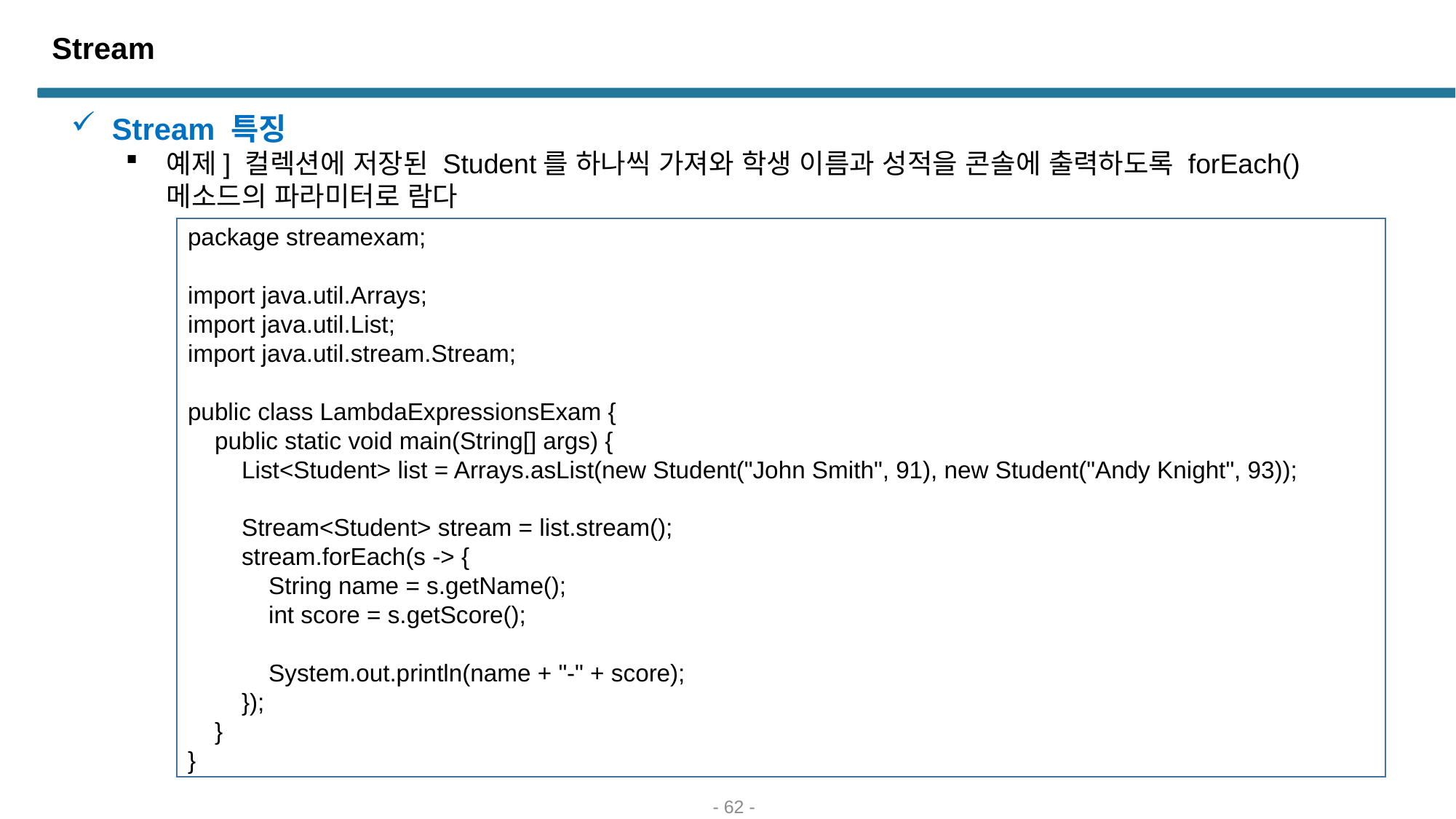

# Stream
Stream 특징
예제] 컬렉션에 저장된 Student를 하나씩 가져와 학생 이름과 성적을 콘솔에 출력하도록 forEach() 메소드의 파라미터로 람다
package streamexam;

import java.util.Arrays;
import java.util.List;
import java.util.stream.Stream;

public class LambdaExpressionsExam {
    public static void main(String[] args) {
        List<Student> list = Arrays.asList(new Student("John Smith", 91), new Student("Andy Knight", 93));

        Stream<Student> stream = list.stream();
        stream.forEach(s -> {
            String name = s.getName();
            int score = s.getScore();

            System.out.println(name + "-" + score);
        });
    }
}
- 62 -